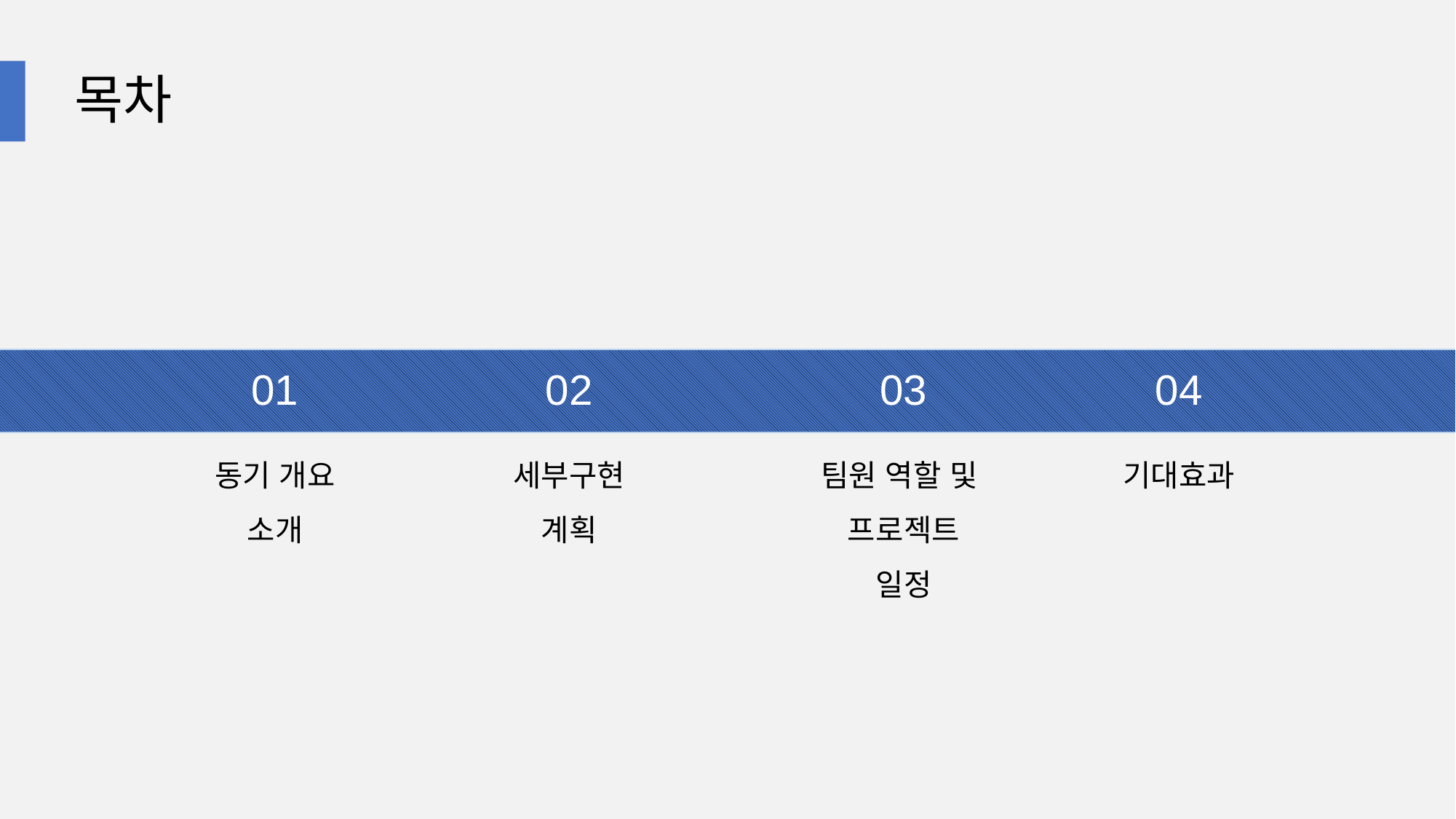

목차

01
동기 개요 소개
02
세부구현 계획
03
팀원 역할 및
프로젝트 일정
04
기대효과